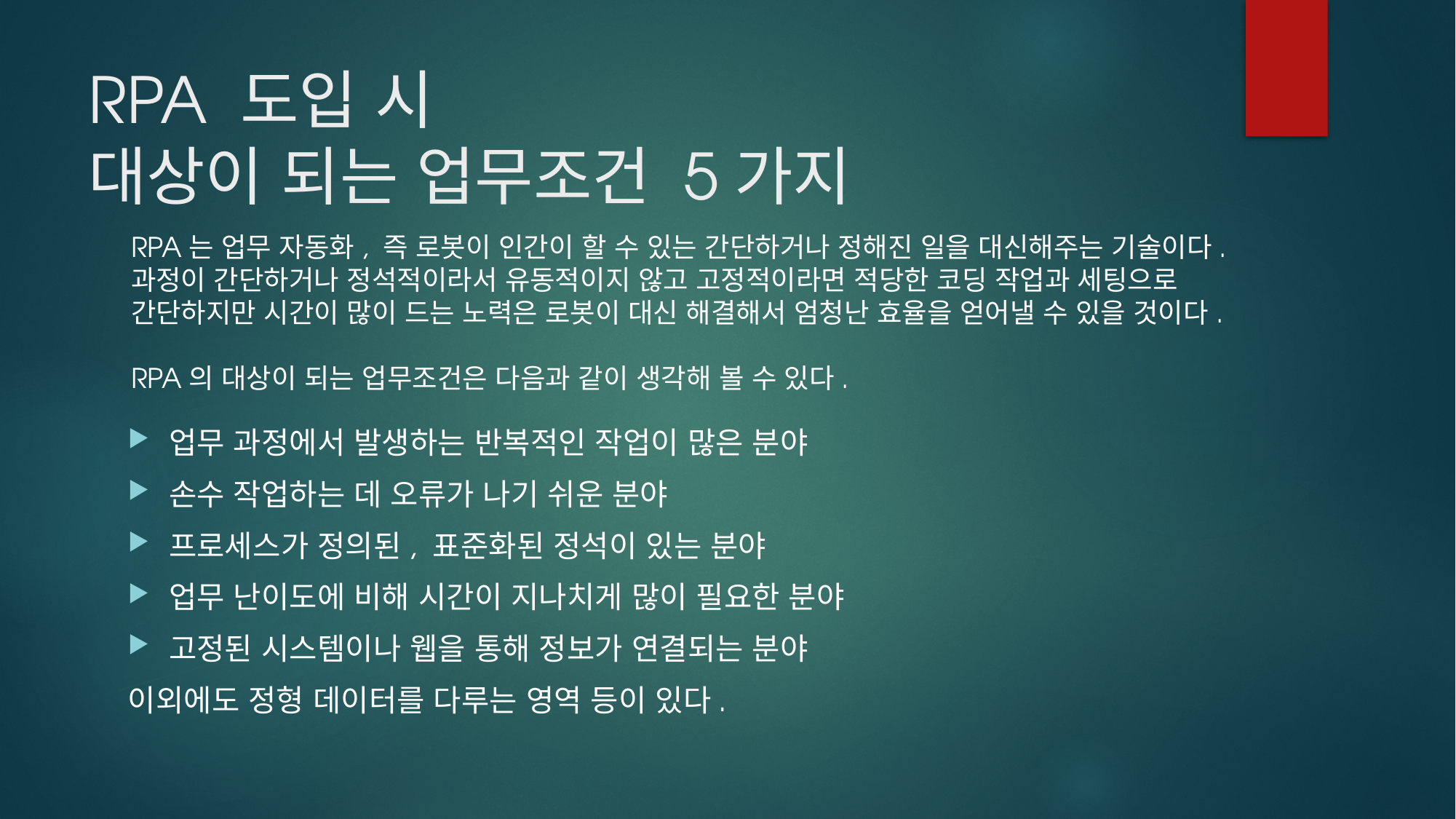

# RPA 도입 시 대상이 되는 업무조건 5가지
RPA는 업무 자동화, 즉 로봇이 인간이 할 수 있는 간단하거나 정해진 일을 대신해주는 기술이다.
과정이 간단하거나 정석적이라서 유동적이지 않고 고정적이라면 적당한 코딩 작업과 세팅으로
간단하지만 시간이 많이 드는 노력은 로봇이 대신 해결해서 엄청난 효율을 얻어낼 수 있을 것이다.

RPA의 대상이 되는 업무조건은 다음과 같이 생각해 볼 수 있다.
업무 과정에서 발생하는 반복적인 작업이 많은 분야
손수 작업하는 데 오류가 나기 쉬운 분야
프로세스가 정의된, 표준화된 정석이 있는 분야
업무 난이도에 비해 시간이 지나치게 많이 필요한 분야
고정된 시스템이나 웹을 통해 정보가 연결되는 분야
이외에도 정형 데이터를 다루는 영역 등이 있다.